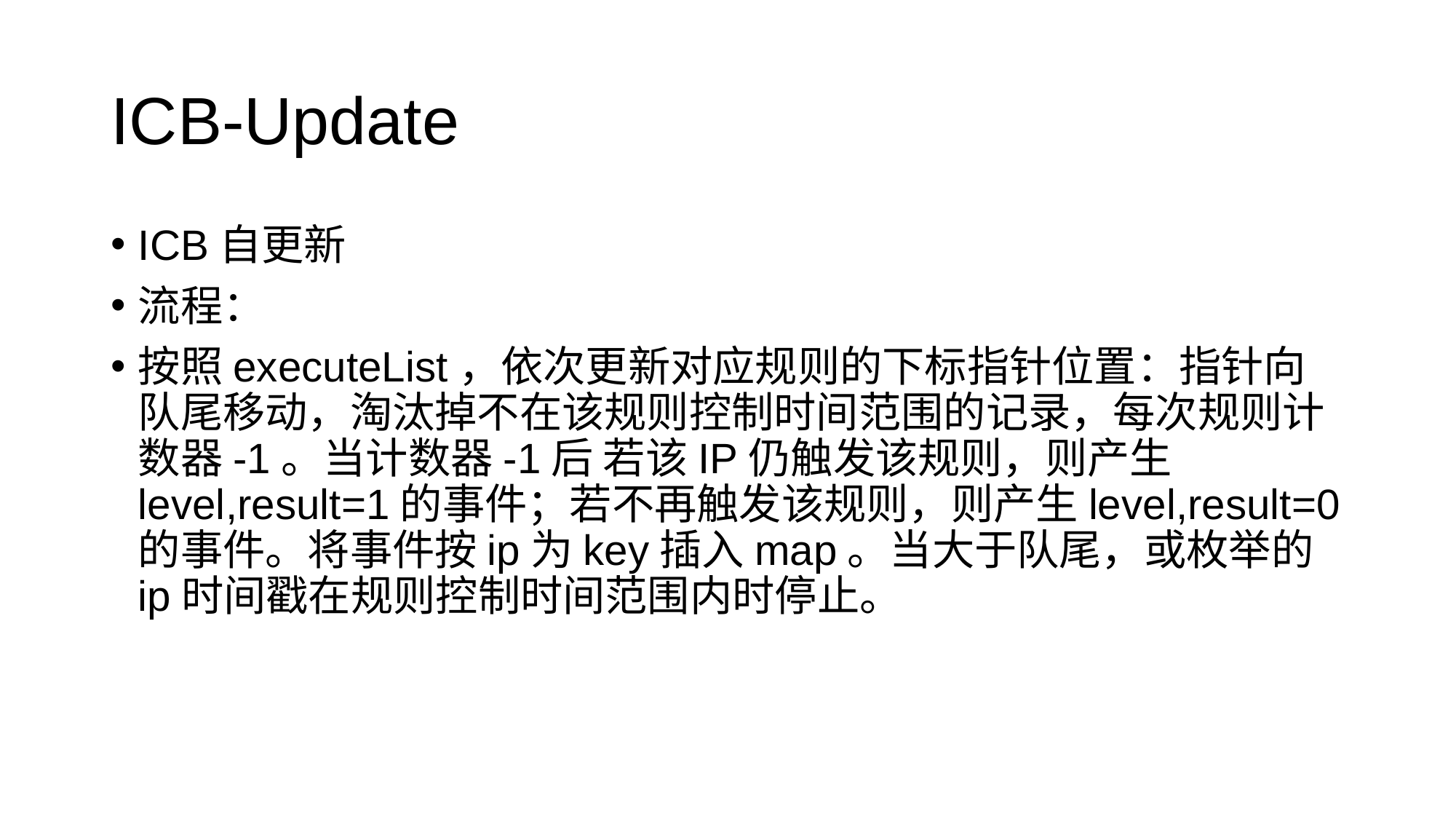

# ICB-Update
ICB自更新
流程：
按照executeList，依次更新对应规则的下标指针位置：指针向队尾移动，淘汰掉不在该规则控制时间范围的记录，每次规则计数器-1。当计数器-1后 若该IP仍触发该规则，则产生 level,result=1的事件；若不再触发该规则，则产生level,result=0的事件。将事件按ip为key插入map。当大于队尾，或枚举的ip时间戳在规则控制时间范围内时停止。